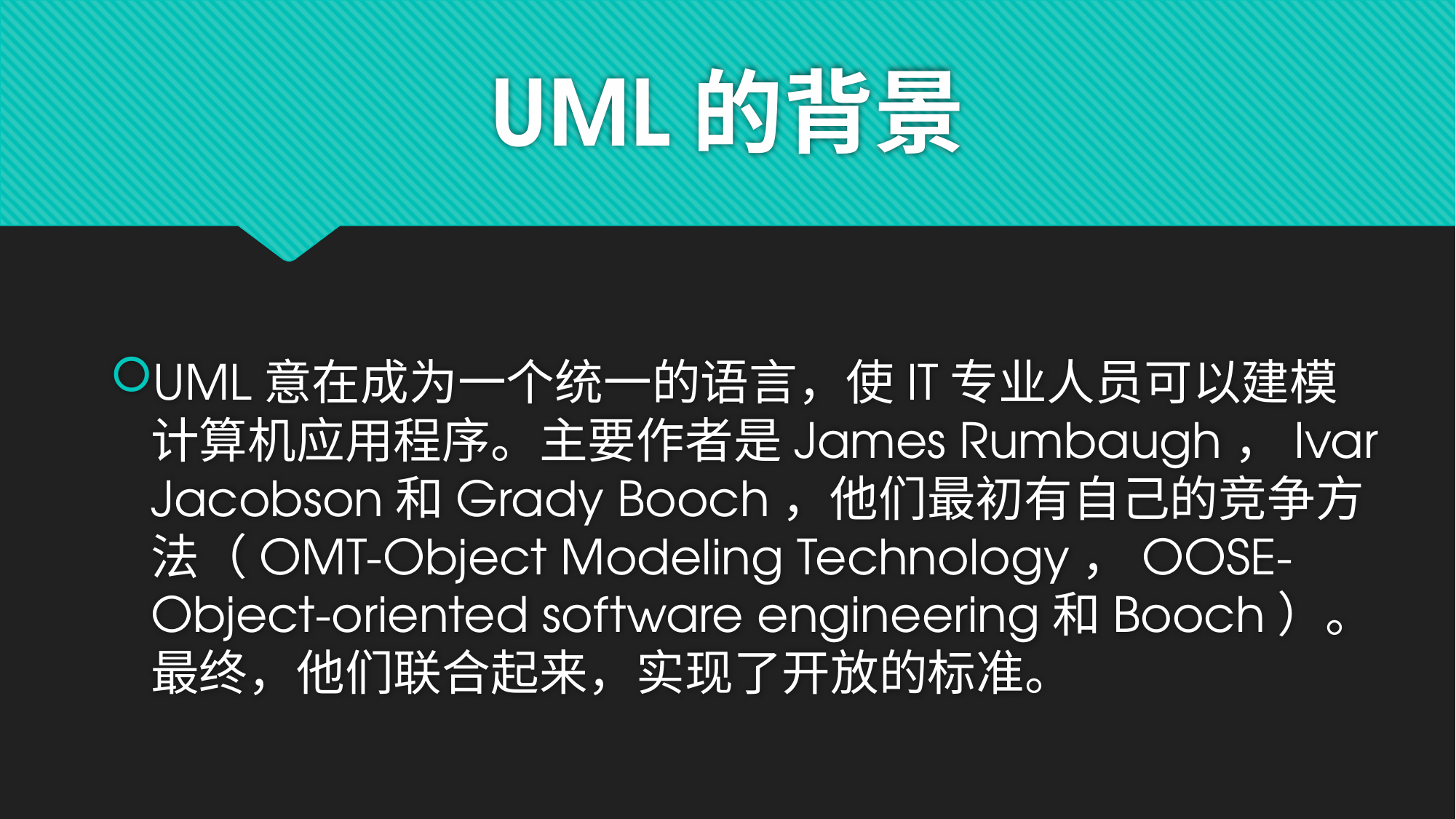

# UML的背景

UML意在成为一个统一的语言，使IT专业人员可以建模计算机应用程序。主要作者是James Rumbaugh，Ivar Jacobson和Grady Booch，他们最初有自己的竞争方法（OMT-Object Modeling Technology，OOSE-Object-oriented software engineering和Booch）。最终，他们联合起来，实现了开放的标准。